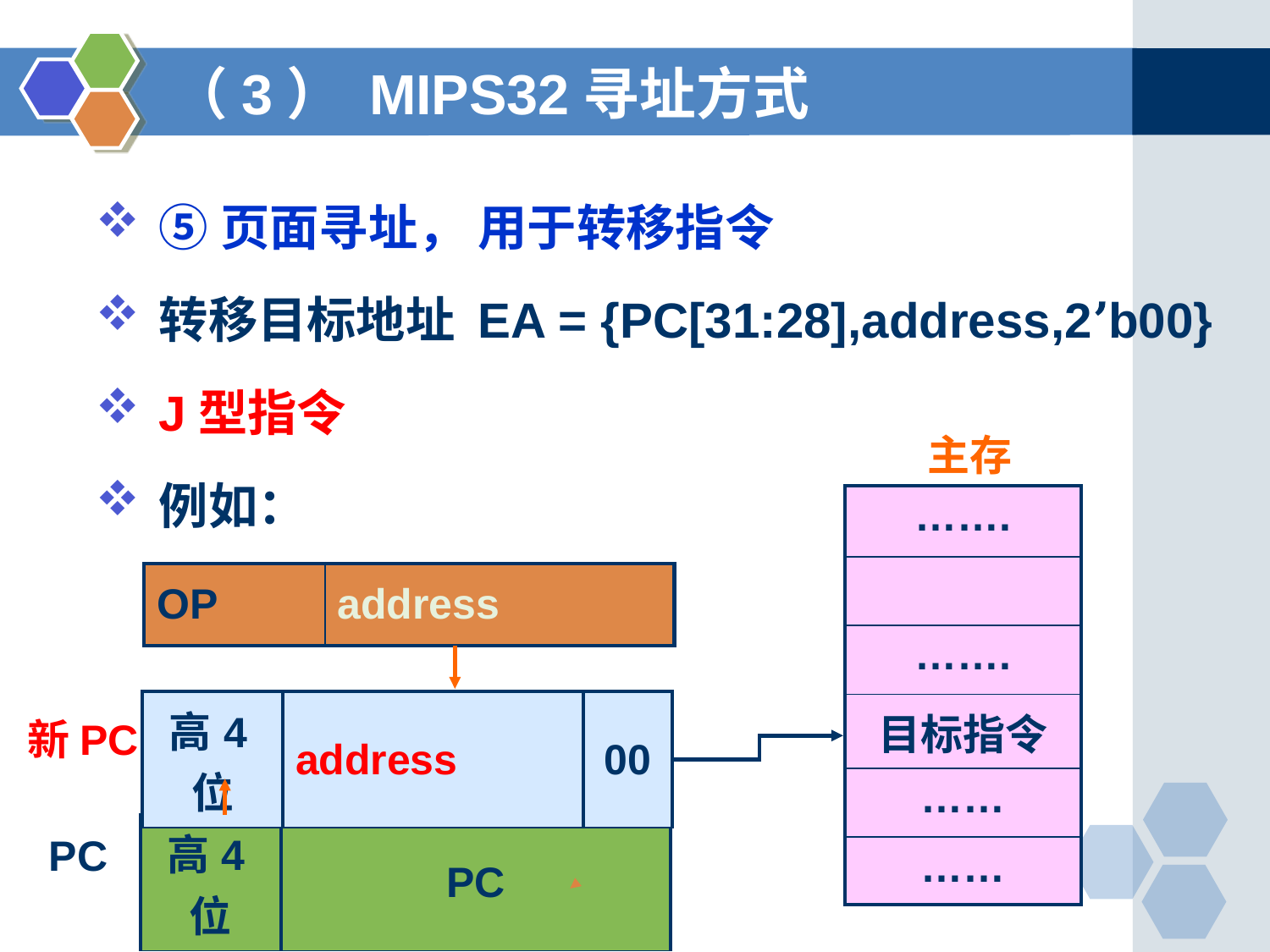

# （3） MIPS32寻址方式
⑤页面寻址， 用于转移指令
转移目标地址 EA = {PC[31:28],address,2’b00}
J型指令
例如：
主存
| ……. |
| --- |
|  |
| ……. |
| 目标指令 |
| …… |
| …… |
| OP | address |
| --- | --- |
| 高4位 | address | 00 |
| --- | --- | --- |
新PC
| 高4位 | PC |
| --- | --- |
PC